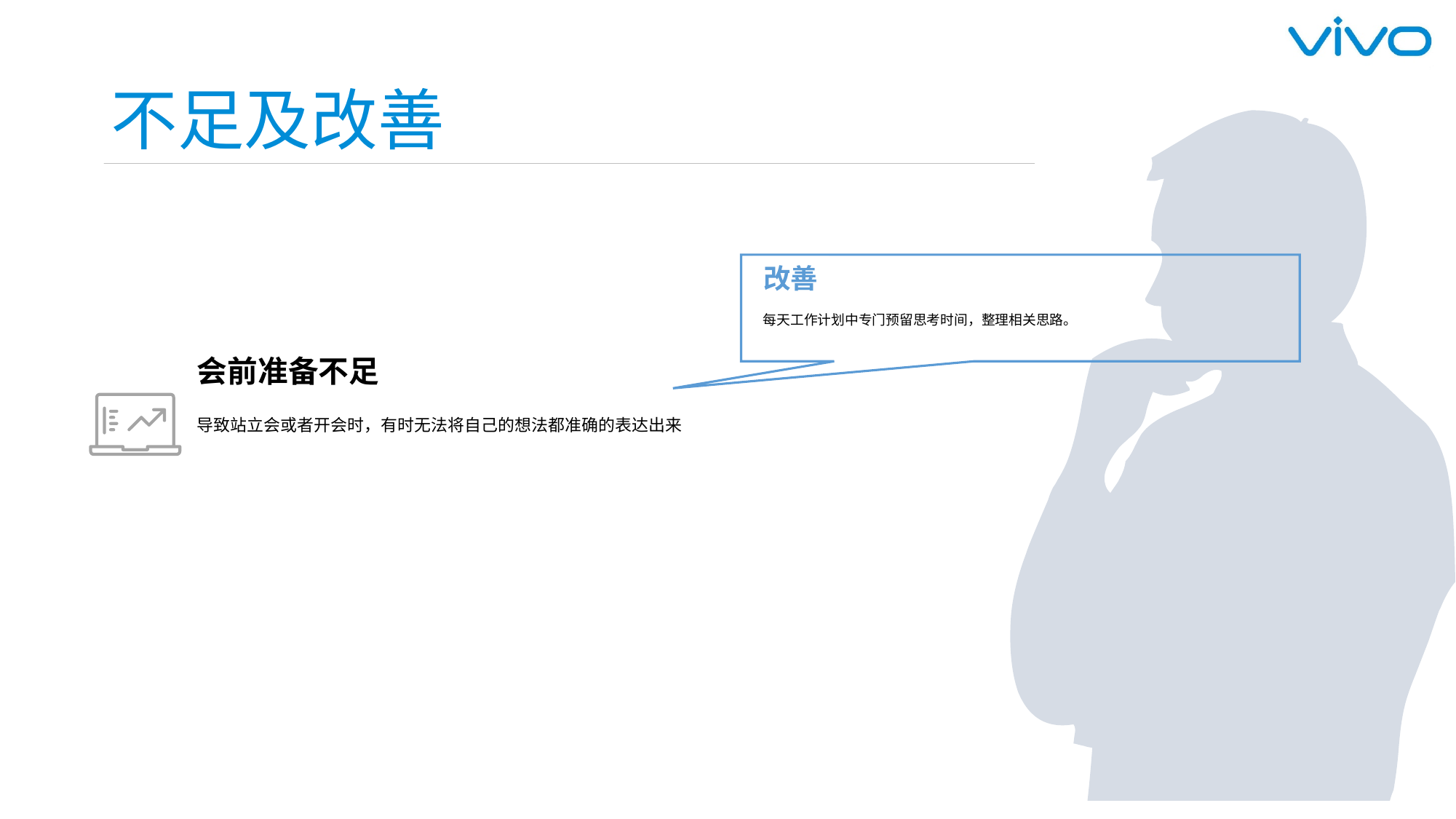

# 不足及改善

改善
每天工作计划中专门预留思考时间，整理相关思路。
会前准备不足
导致站立会或者开会时，有时无法将自己的想法都准确的表达出来